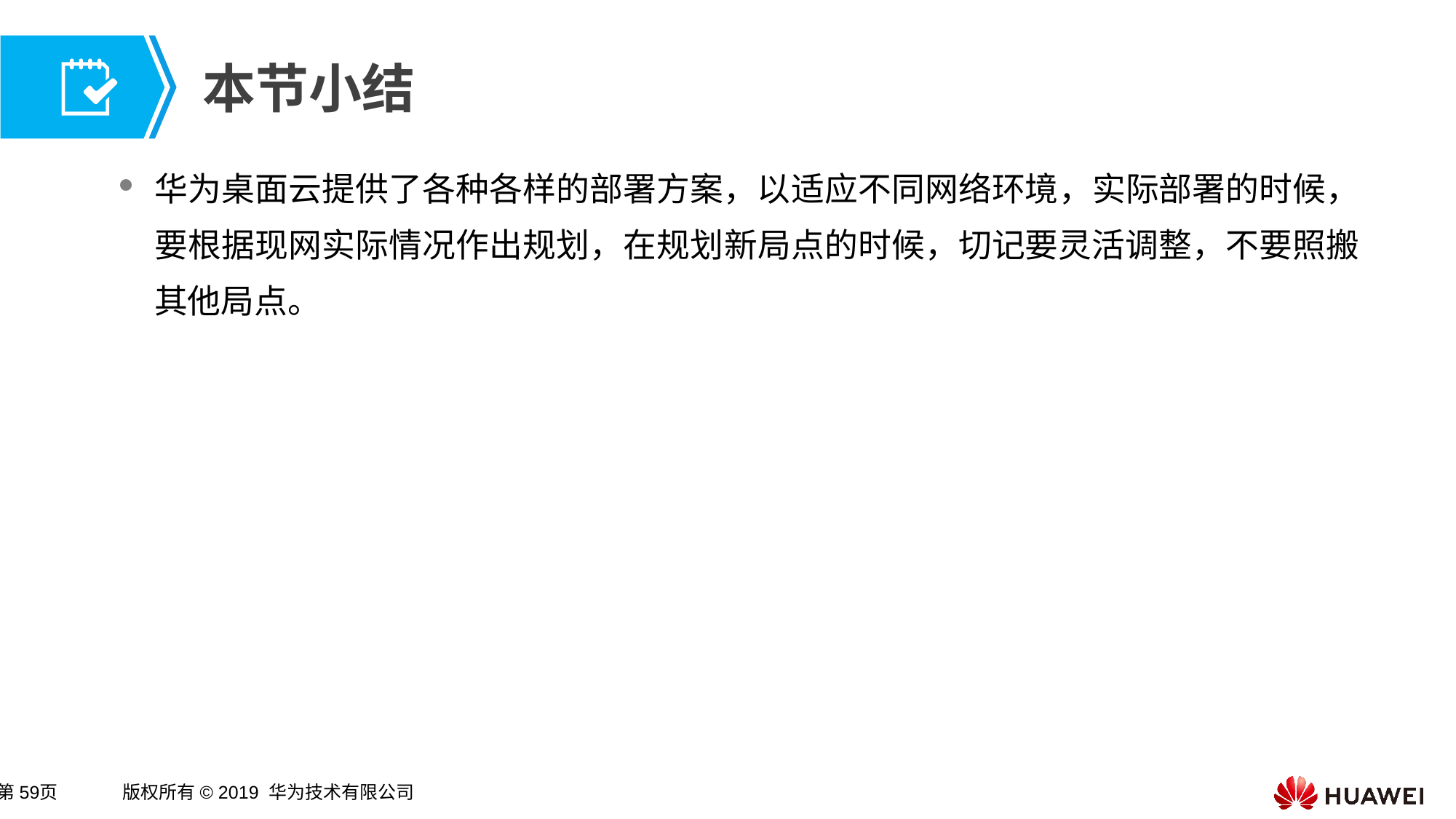

华为桌面云提供了各种各样的部署方案，以适应不同网络环境，实际部署的时候，要根据现网实际情况作出规划，在规划新局点的时候，切记要灵活调整，不要照搬其他局点。